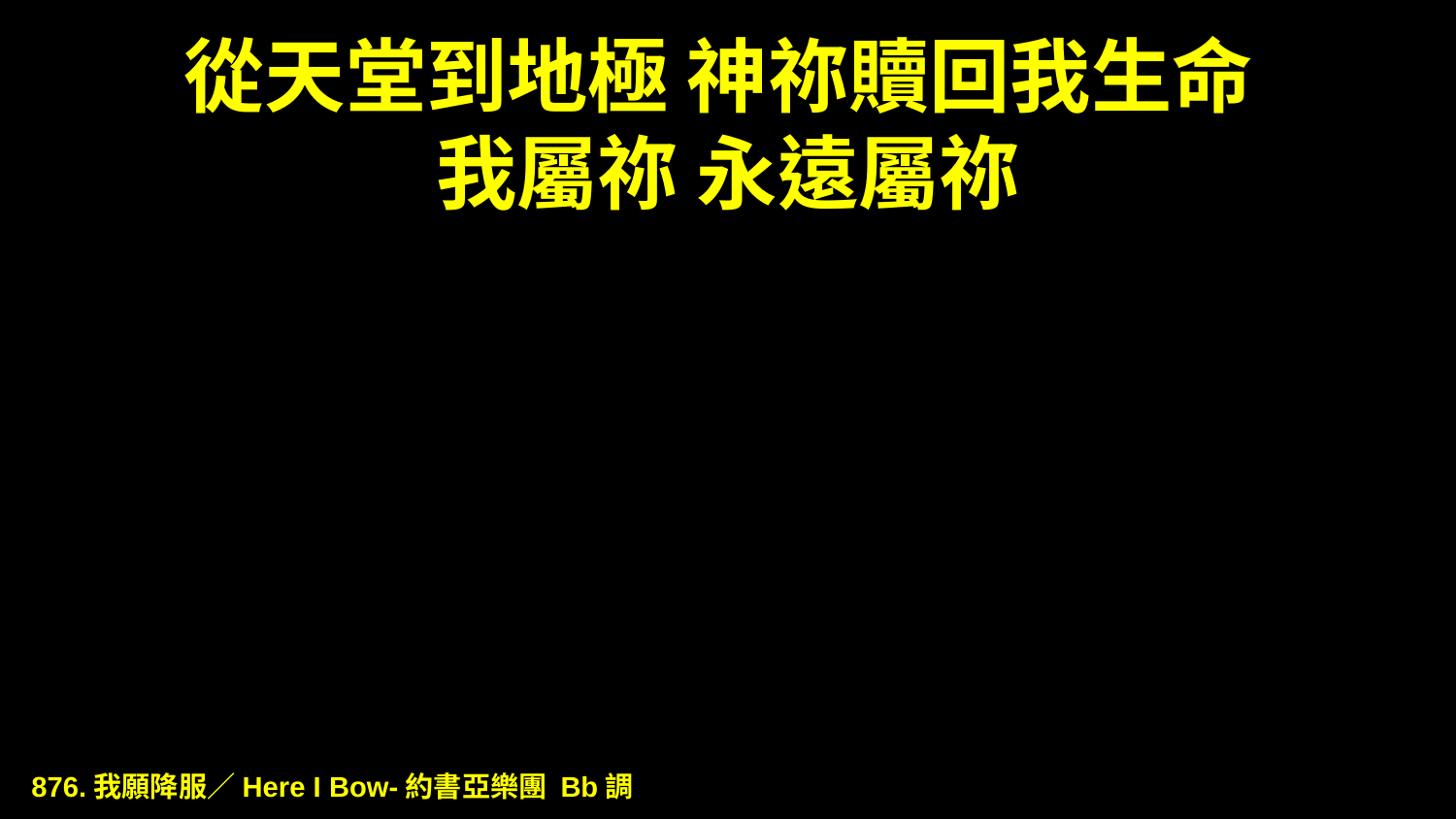

# 從天堂到地極 神祢贖回我生命 我屬祢 永遠屬祢
876.我願降服／Here I Bow-約書亞樂團 Bb調